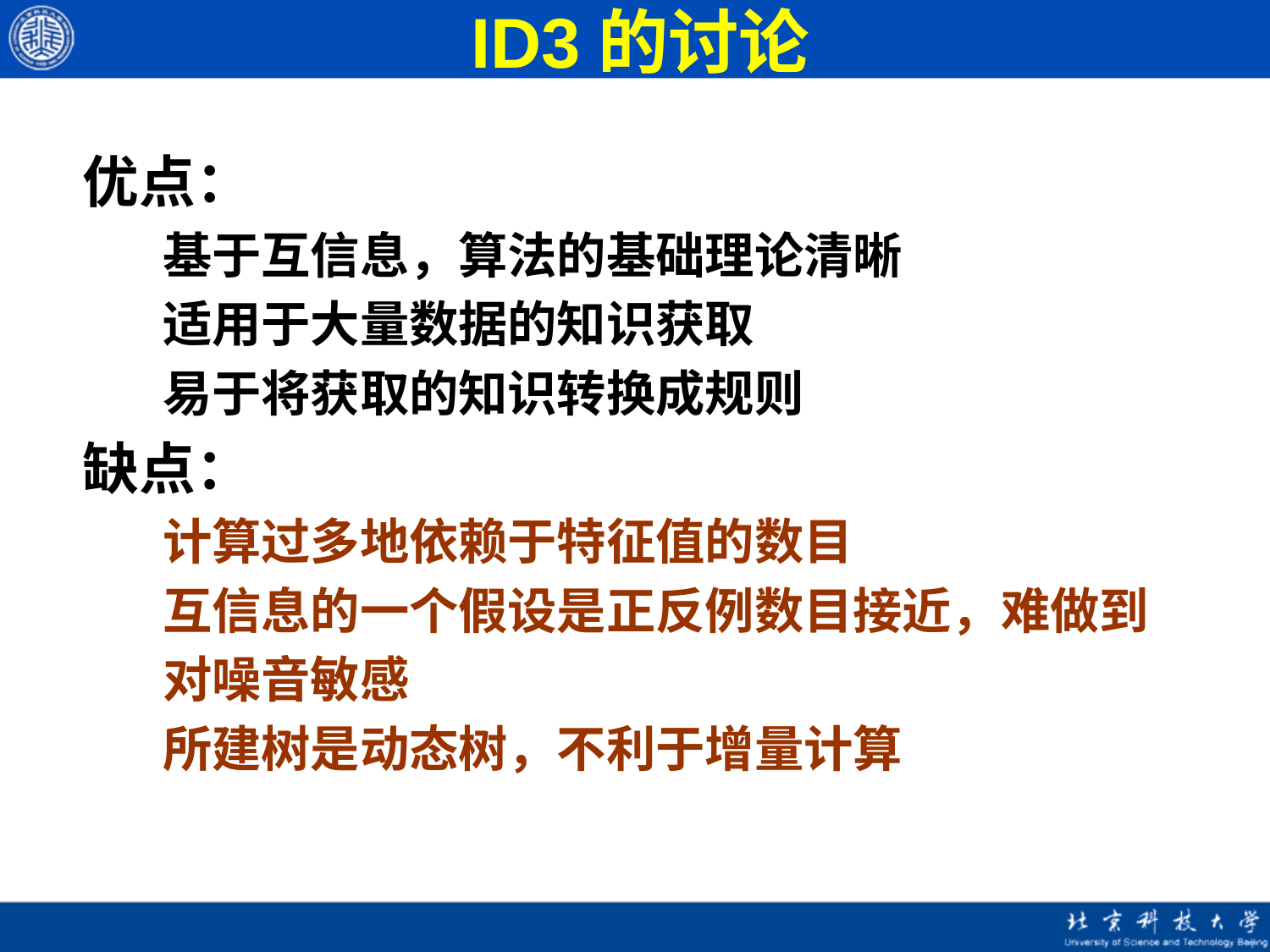

# ID3的讨论
优点：
基于互信息，算法的基础理论清晰
适用于大量数据的知识获取
易于将获取的知识转换成规则
缺点：
计算过多地依赖于特征值的数目
互信息的一个假设是正反例数目接近，难做到
对噪音敏感
所建树是动态树，不利于增量计算